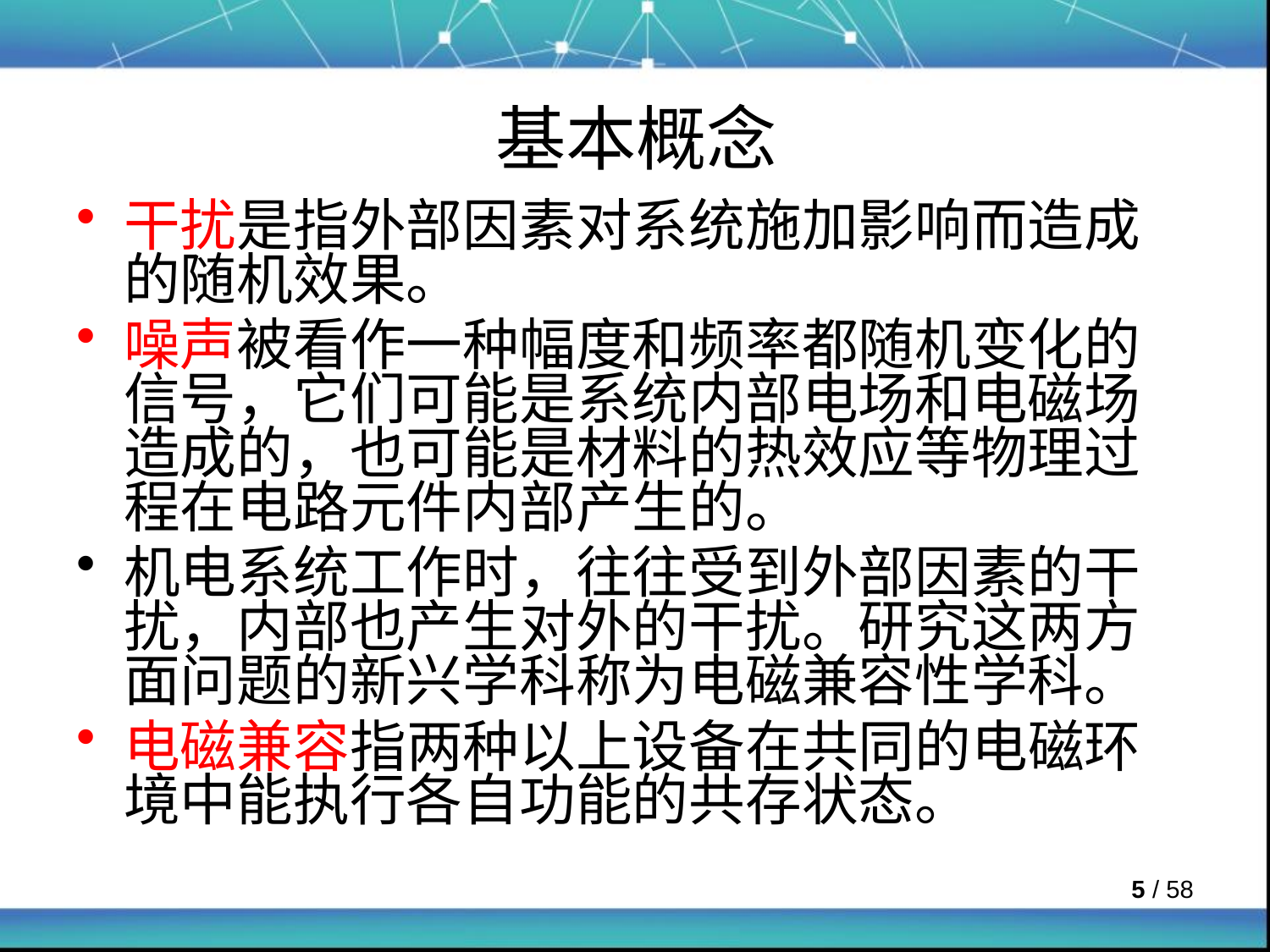

# 基本概念
干扰是指外部因素对系统施加影响而造成的随机效果。
噪声被看作一种幅度和频率都随机变化的信号，它们可能是系统内部电场和电磁场造成的，也可能是材料的热效应等物理过程在电路元件内部产生的。
机电系统工作时，往往受到外部因素的干扰，内部也产生对外的干扰。研究这两方面问题的新兴学科称为电磁兼容性学科。
电磁兼容指两种以上设备在共同的电磁环境中能执行各自功能的共存状态。
5 / 58